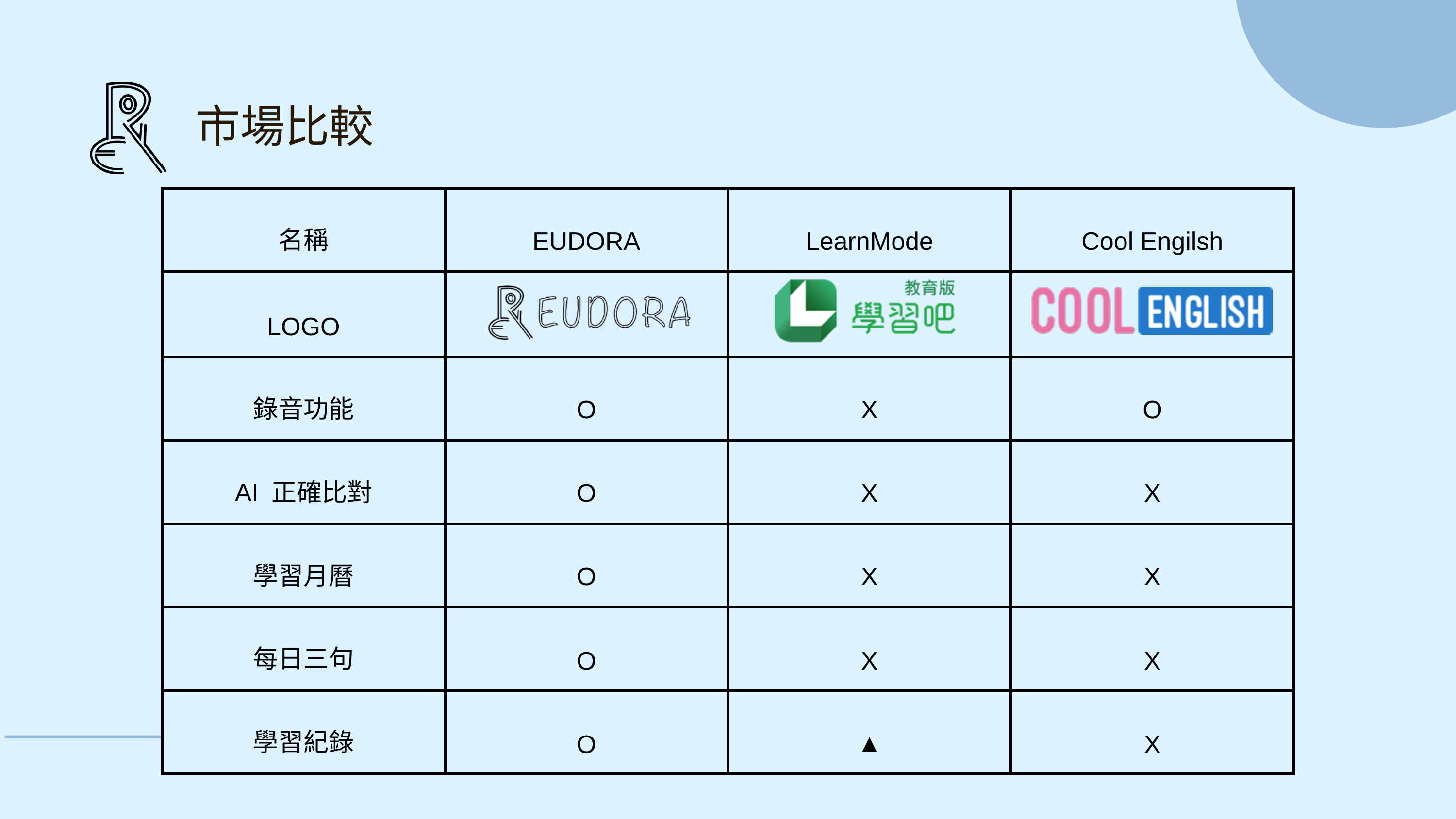

市場比較
| 名稱 | EUDORA | LearnMode | Cool Engilsh |
| --- | --- | --- | --- |
| LOGO |  |  |  |
| 錄音功能 | O | X | O |
| AI 正確比對 | O | X | X |
| 學習月曆 | O | X | X |
| 每日三句 | O | X | X |
| 學習紀錄 | O | ▲ | X |

09
報告者: